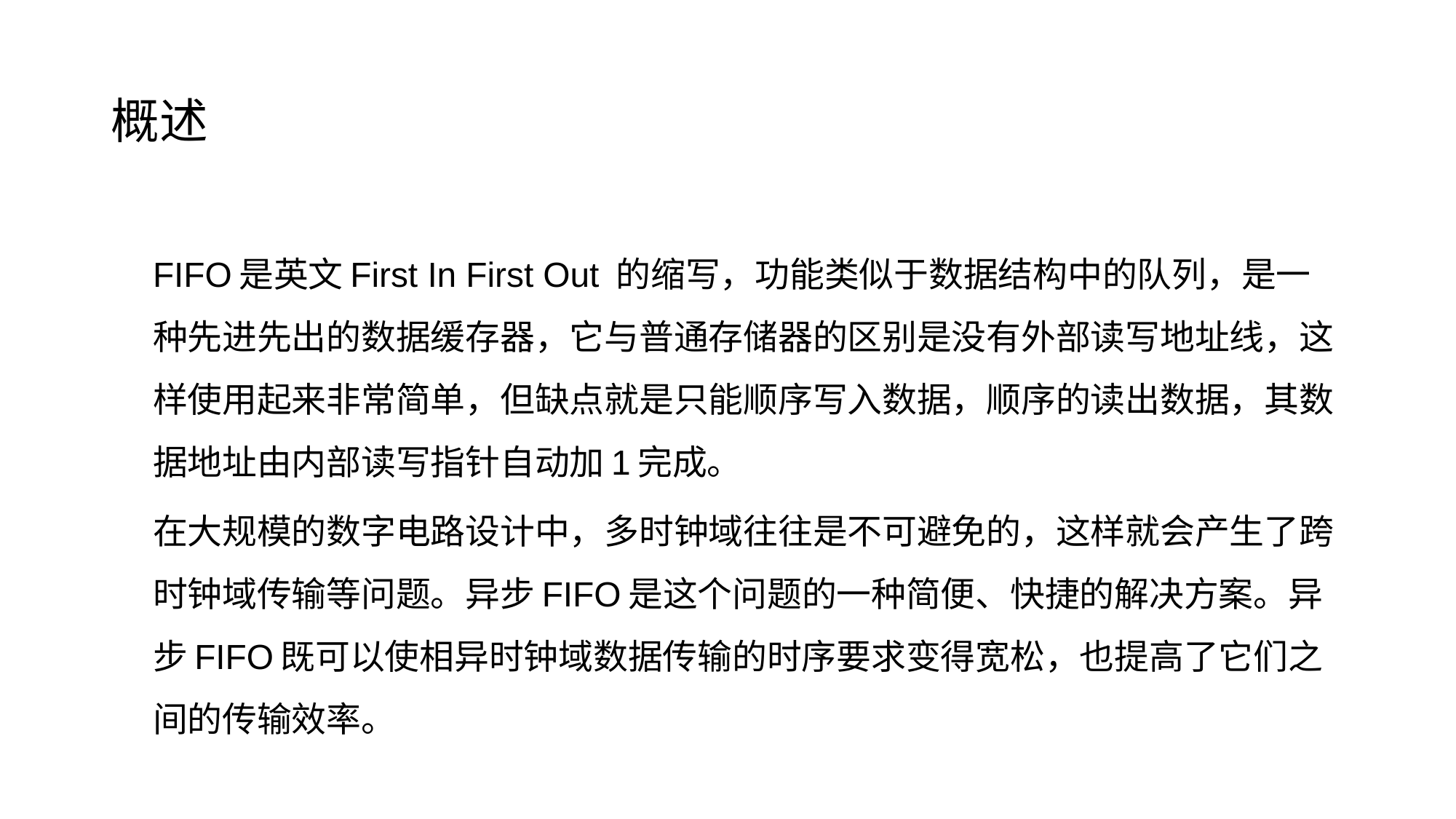

# 概述
	FIFO是英文First In First Out 的缩写，功能类似于数据结构中的队列，是一种先进先出的数据缓存器，它与普通存储器的区别是没有外部读写地址线，这样使用起来非常简单，但缺点就是只能顺序写入数据，顺序的读出数据，其数据地址由内部读写指针自动加1完成。
	在大规模的数字电路设计中，多时钟域往往是不可避免的，这样就会产生了跨时钟域传输等问题。异步FIFO是这个问题的一种简便、快捷的解决方案。异步FIFO既可以使相异时钟域数据传输的时序要求变得宽松，也提高了它们之间的传输效率。